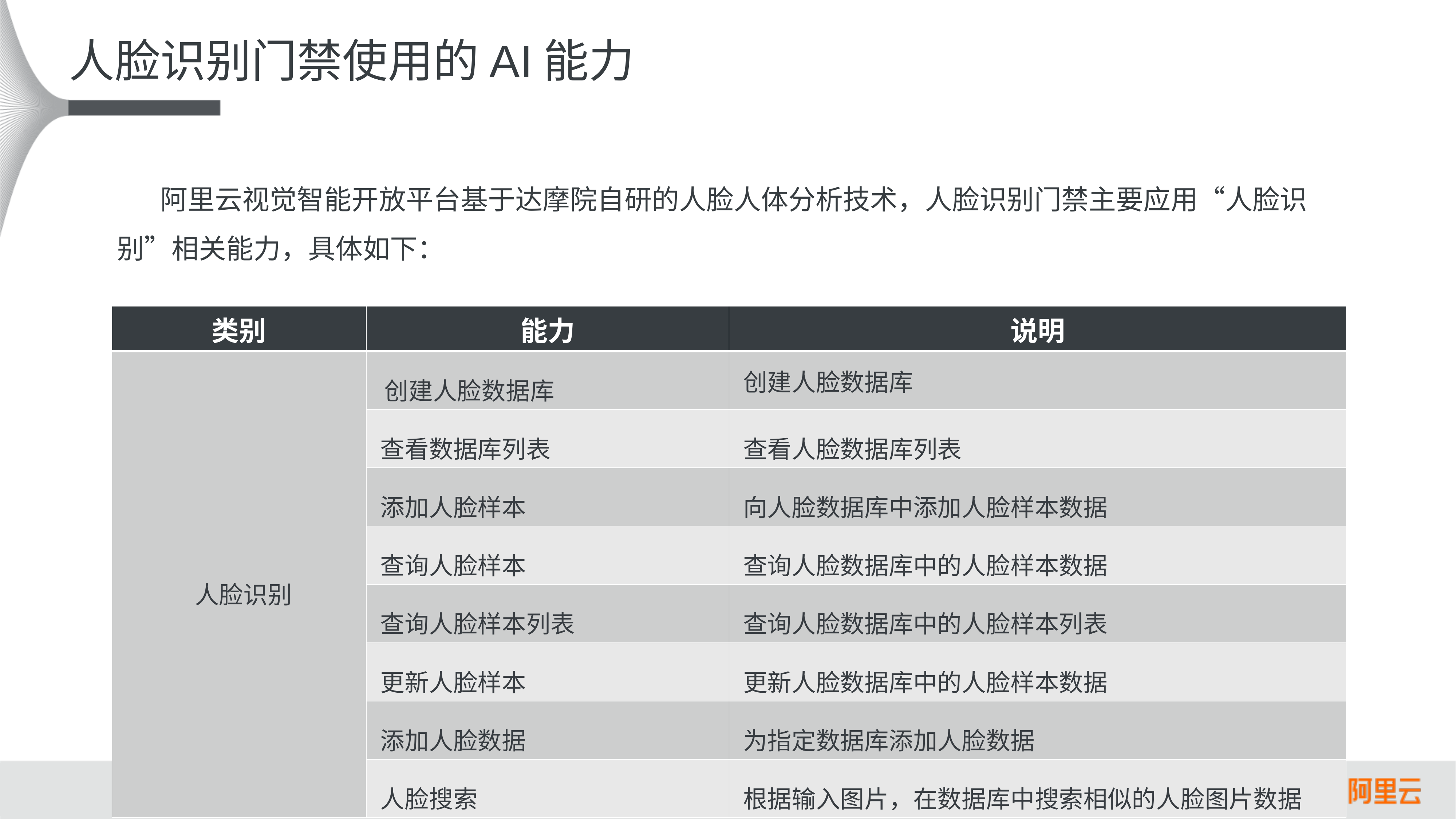

# 人脸识别门禁使用的AI能力
      阿里云视觉智能开放平台基于达摩院自研的人脸人体分析技术，人脸识别门禁主要应用“人脸识别”相关能力，具体如下：
| 类别 | 能力 | 说明 |
| --- | --- | --- |
| 人脸识别 | 创建人脸数据库 | 创建人脸数据库 |
|  | 查看数据库列表 | 查看人脸数据库列表 |
|  | 添加人脸样本 | 向人脸数据库中添加人脸样本数据 |
|  | 查询人脸样本 | 查询人脸数据库中的人脸样本数据 |
|  | 查询人脸样本列表 | 查询人脸数据库中的人脸样本列表 |
|  | 更新人脸样本 | 更新人脸数据库中的人脸样本数据 |
|  | 添加人脸数据 | 为指定数据库添加人脸数据 |
|  | 人脸搜索 | 根据输入图片，在数据库中搜索相似的人脸图片数据 |